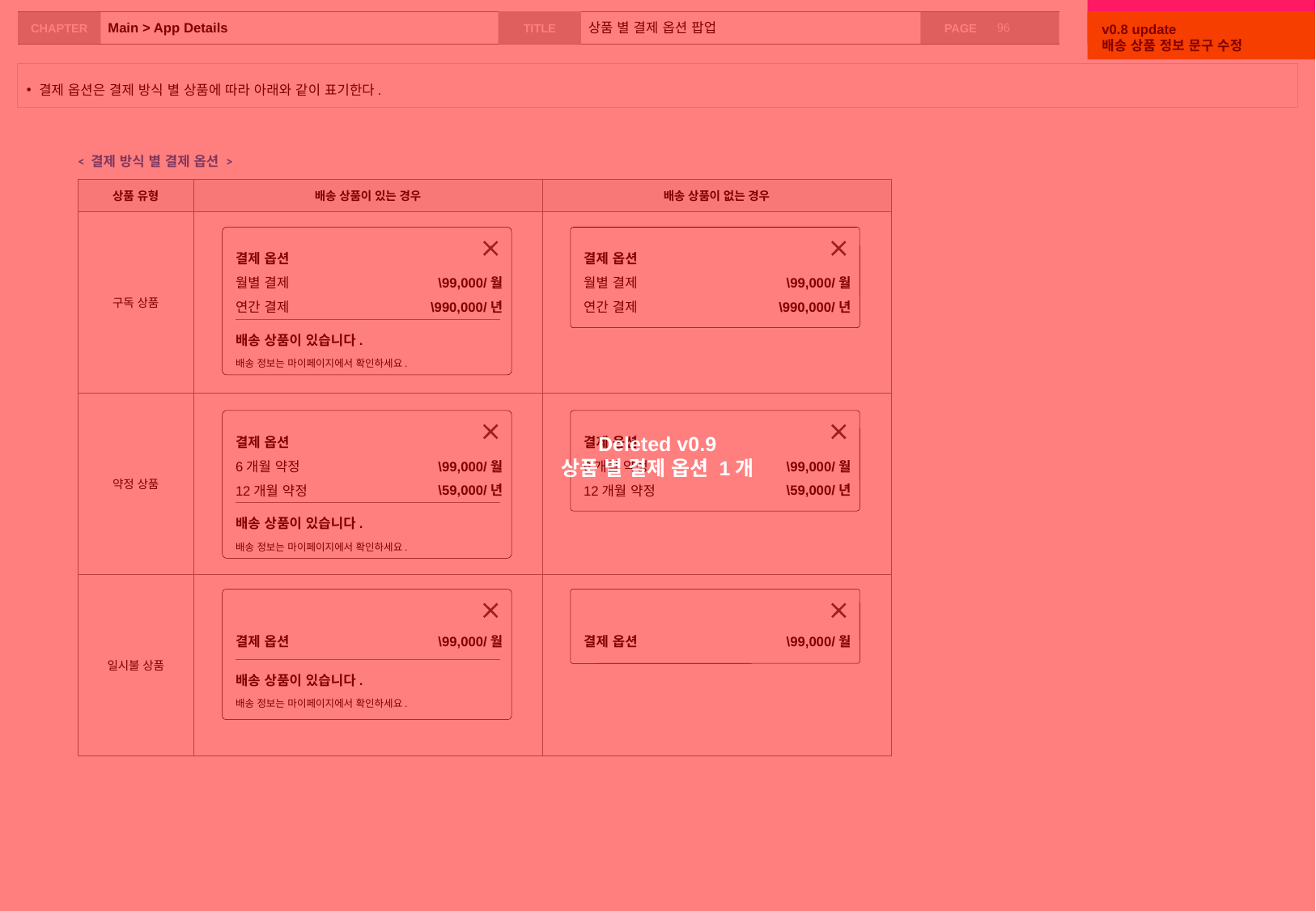

Deleted v0.9
상품 별 결제 옵션 1개
v0.7 update
페이지 추가
v0.8 update
배송 상품 정보 문구 수정
# Main > App Details
상품 별 결제 옵션 팝업
결제 옵션은 결제 방식 별 상품에 따라 아래와 같이 표기한다.
< 결제 방식 별 결제 옵션 >
| 상품 유형 | 배송 상품이 있는 경우 | 배송 상품이 없는 경우 |
| --- | --- | --- |
| 구독 상품 |  |  |
| 약정 상품 |  |  |
| 일시불 상품 |  |  |

결제 옵션
월별 결제
연간 결제
\99,000/월
\990,000/년
배송 상품이 있습니다.
배송 정보는 마이페이지에서 확인하세요.

결제 옵션
월별 결제
연간 결제
\99,000/월
\990,000/년

결제 옵션
6개월 약정
12개월 약정
\99,000/월
\59,000/년
배송 상품이 있습니다.
배송 정보는 마이페이지에서 확인하세요.

결제 옵션
6개월 약정
12개월 약정
\99,000/월
\59,000/년

결제 옵션
\99,000/월
배송 상품이 있습니다.
배송 정보는 마이페이지에서 확인하세요.

결제 옵션
\99,000/월